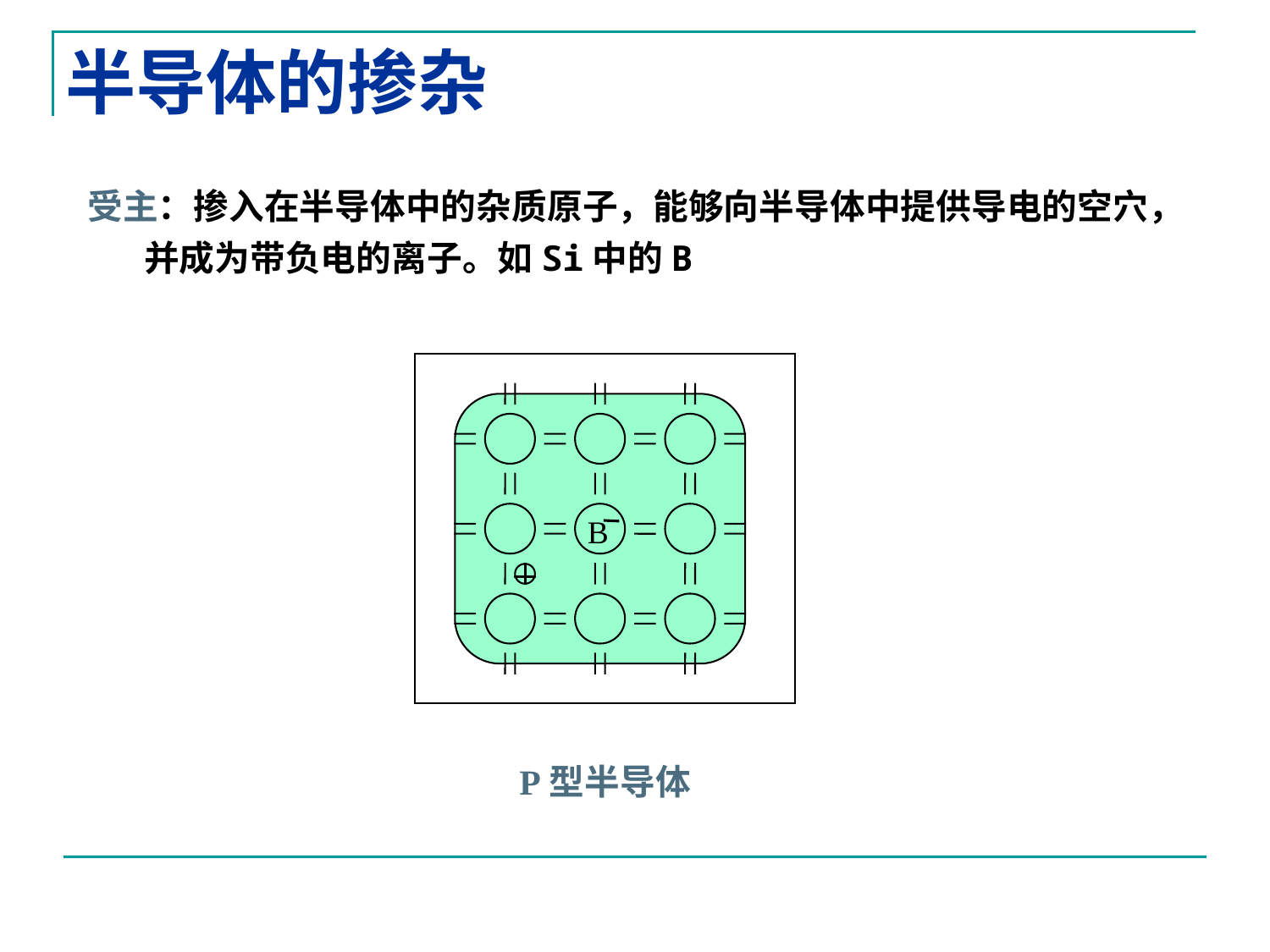

半导体的掺杂

受主：掺入在半导体中的杂质原子，能够向半导体中提供导电的空穴，
      并成为带负电的离子。如Si中的B

B

P型半导体